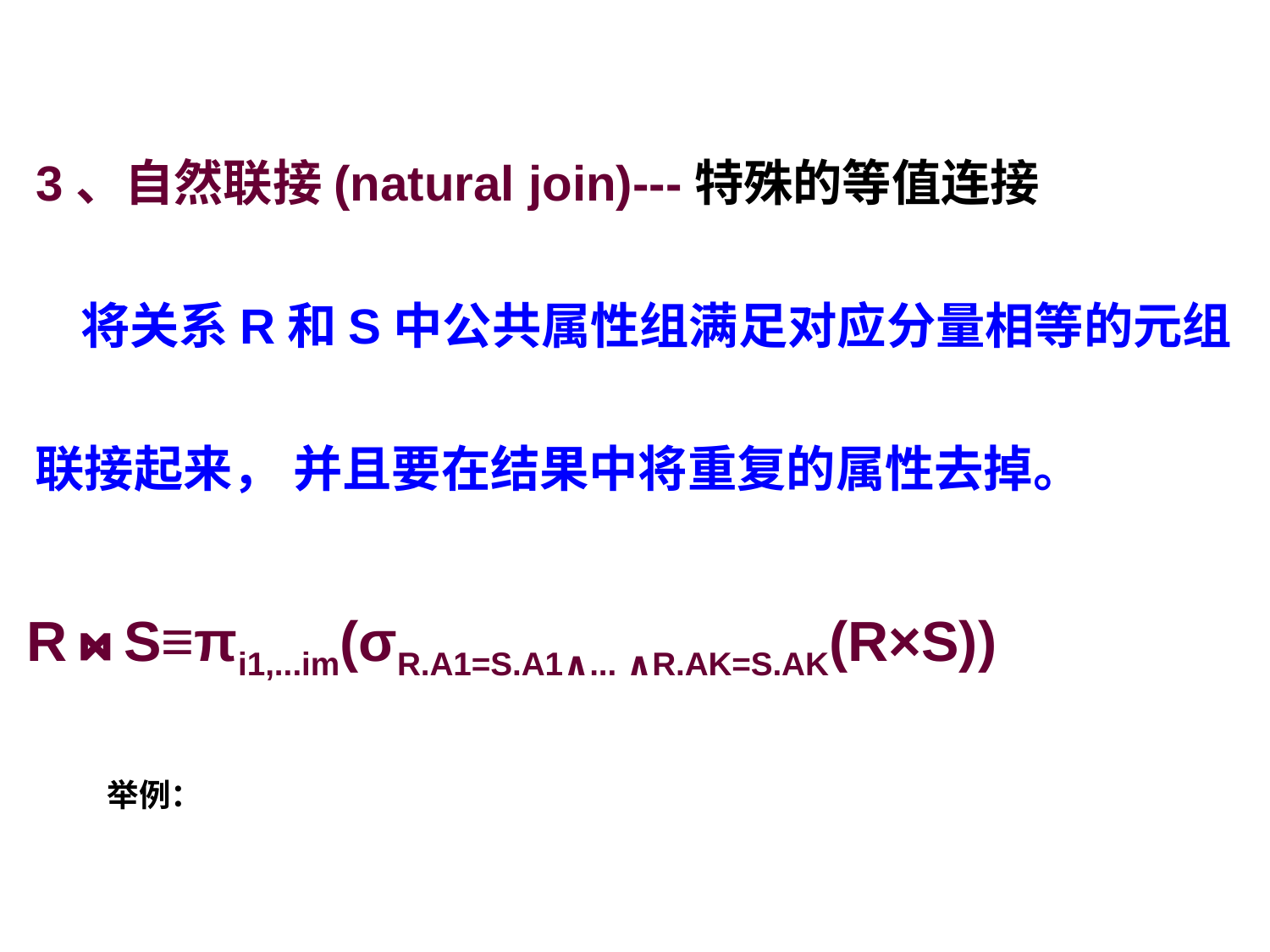

3、自然联接(natural join)---特殊的等值连接
     将关系R和S中公共属性组满足对应分量相等的元组
 联接起来， 并且要在结果中将重复的属性去掉。
 R ⋈ S≡πi1,...im(σR.A1=S.A1∧... ∧R.AK=S.AK(R×S))
举例：